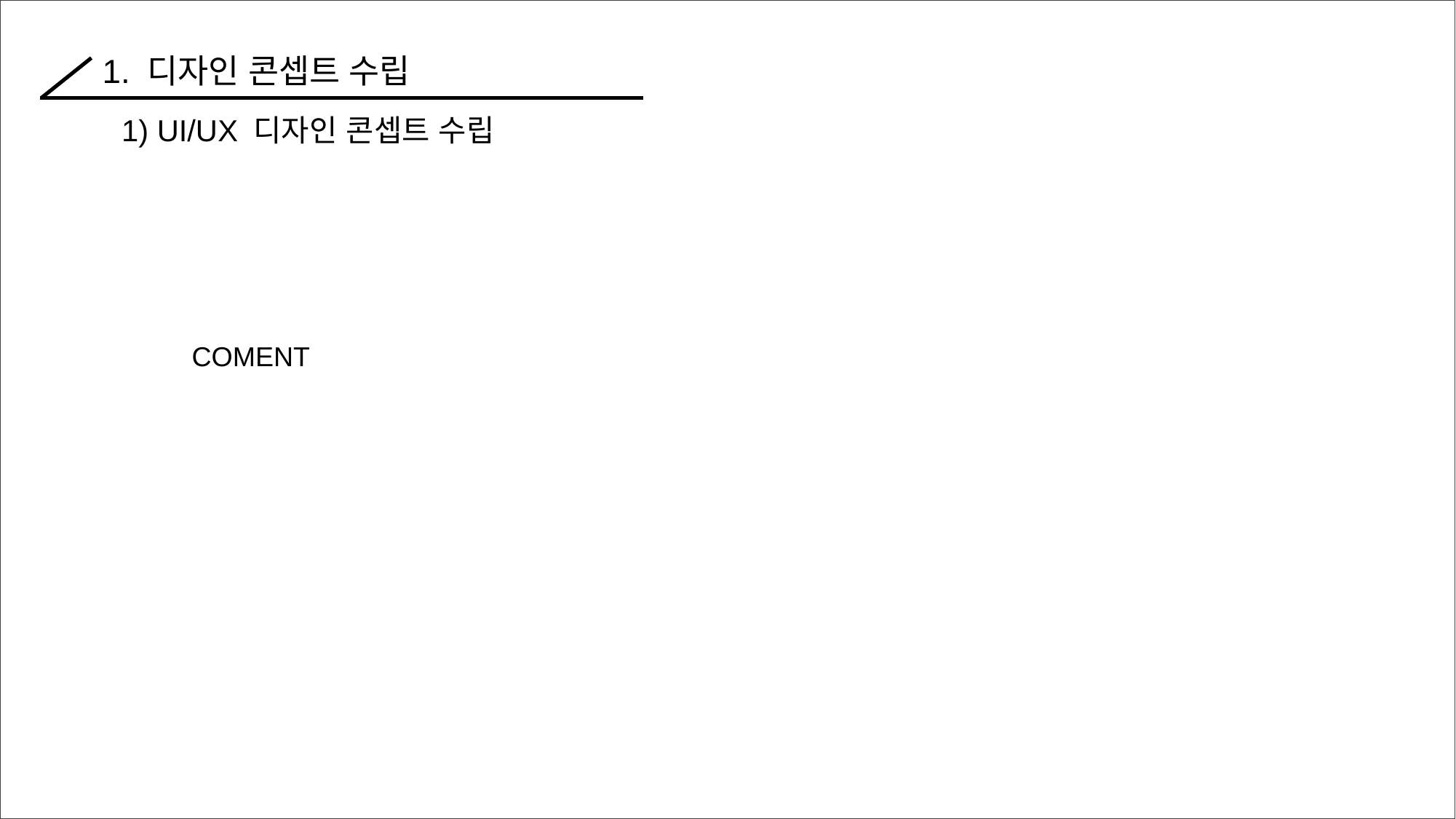

1. 디자인 콘셉트 수립
# 1) UI/UX 디자인 콘셉트 수립
COMENT